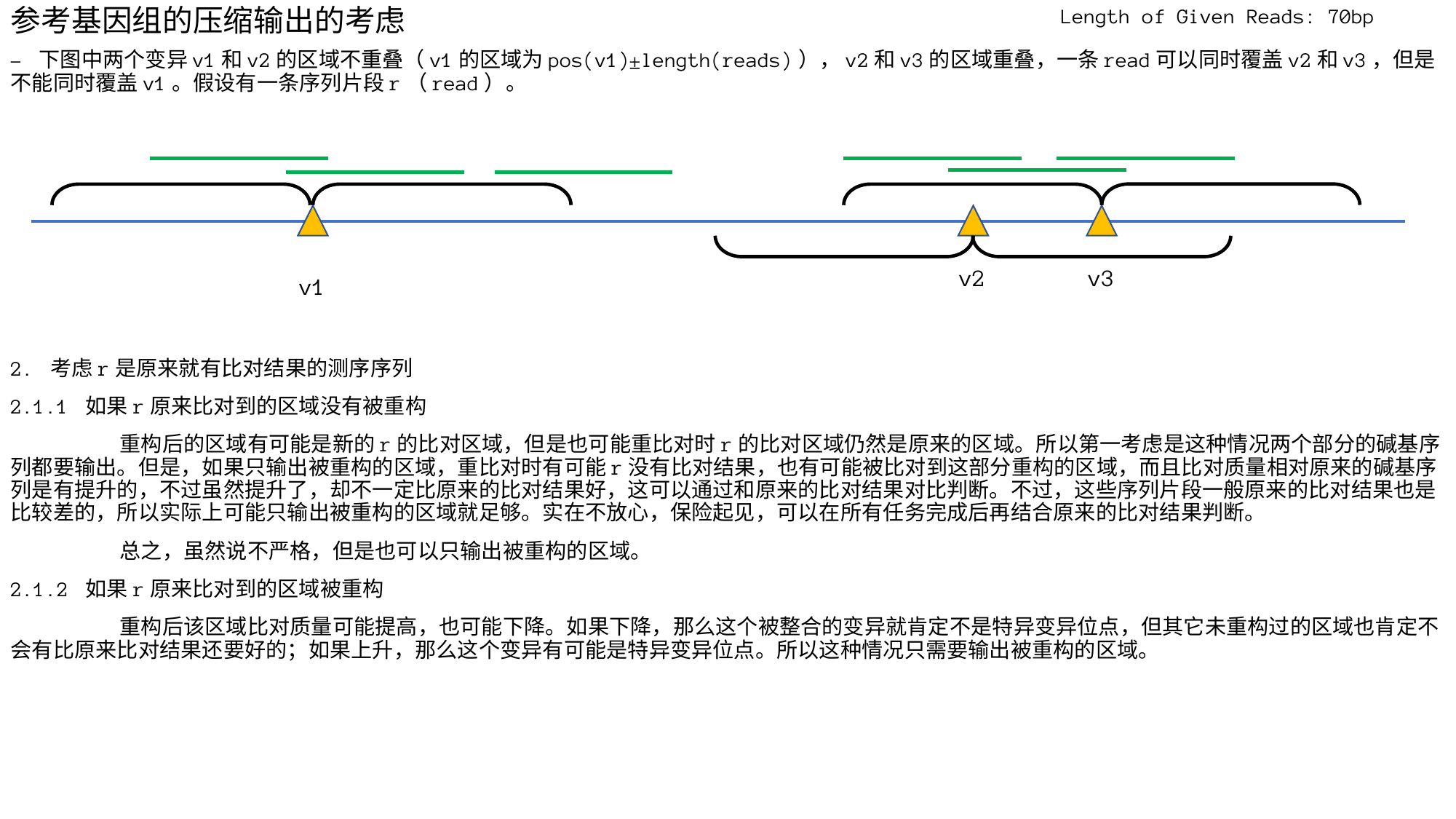

参考基因组的压缩输出的考虑
Length of Given Reads: 70bp
- 下图中两个变异v1和v2的区域不重叠（v1的区域为pos(v1)±length(reads)），v2和v3的区域重叠，一条read可以同时覆盖v2和v3，但是不能同时覆盖v1。假设有一条序列片段r（read）。

v2
v3
v1
2. 考虑r是原来就有比对结果的测序序列
2.1.1 如果r原来比对到的区域没有被重构
	重构后的区域有可能是新的r的比对区域，但是也可能重比对时r的比对区域仍然是原来的区域。所以第一考虑是这种情况两个部分的碱基序列都要输出。但是，如果只输出被重构的区域，重比对时有可能r没有比对结果，也有可能被比对到这部分重构的区域，而且比对质量相对原来的碱基序列是有提升的，不过虽然提升了，却不一定比原来的比对结果好，这可以通过和原来的比对结果对比判断。不过，这些序列片段一般原来的比对结果也是比较差的，所以实际上可能只输出被重构的区域就足够。实在不放心，保险起见，可以在所有任务完成后再结合原来的比对结果判断。
	总之，虽然说不严格，但是也可以只输出被重构的区域。
2.1.2 如果r原来比对到的区域被重构
	重构后该区域比对质量可能提高，也可能下降。如果下降，那么这个被整合的变异就肯定不是特异变异位点，但其它未重构过的区域也肯定不会有比原来比对结果还要好的；如果上升，那么这个变异有可能是特异变异位点。所以这种情况只需要输出被重构的区域。